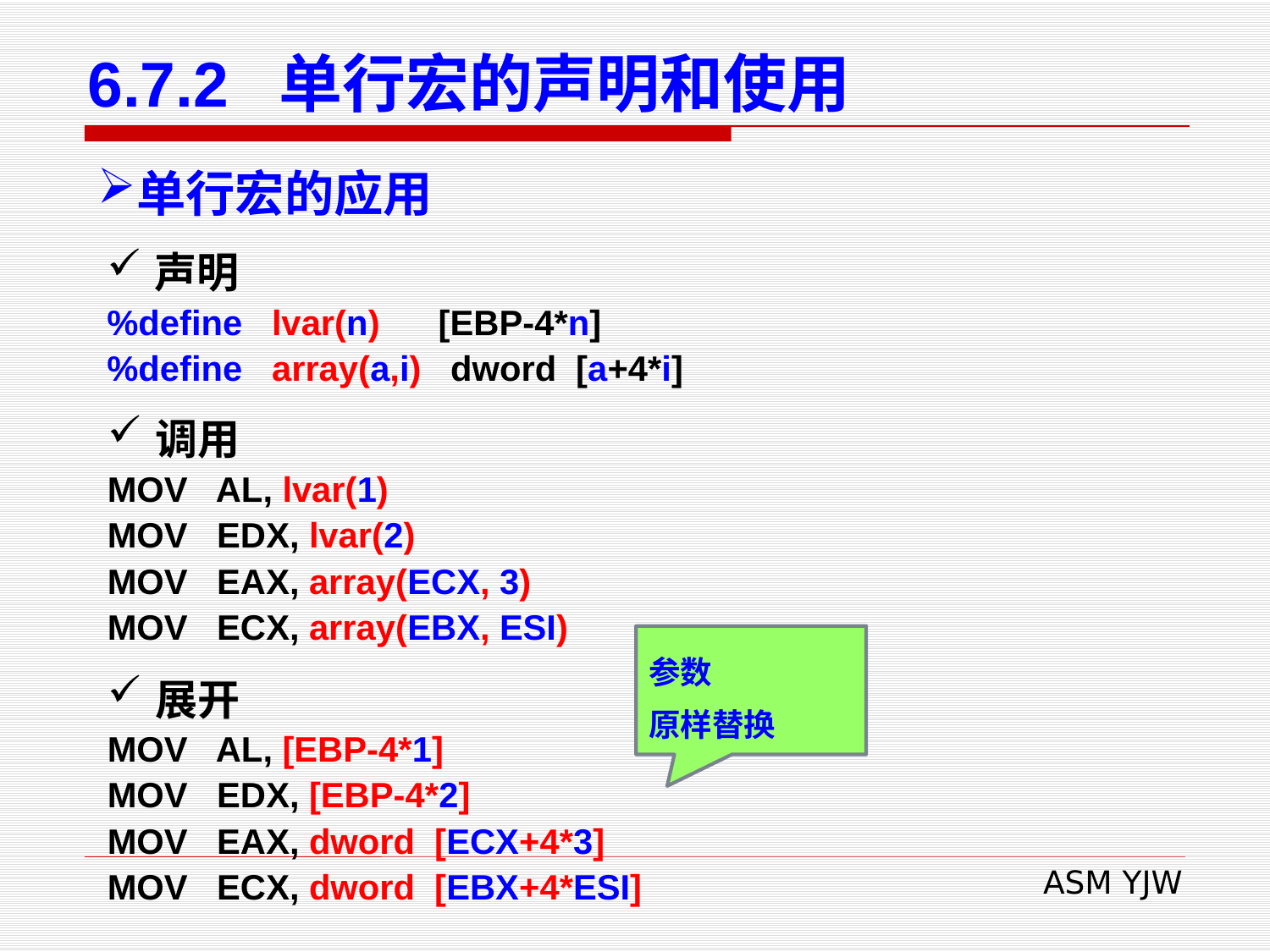

# 6.7.2  单行宏的声明和使用
单行宏的应用
声明
%define   lvar(n)      [EBP-4*n]
%define   array(a,i)   dword  [a+4*i]
调用
MOV   AL, lvar(1)
MOV   EDX, lvar(2)
MOV   EAX, array(ECX, 3)
MOV   ECX, array(EBX, ESI)
参数
原样替换
展开
MOV   AL, [EBP-4*1]
MOV   EDX, [EBP-4*2]
MOV   EAX, dword  [ECX+4*3]
MOV   ECX, dword  [EBX+4*ESI]